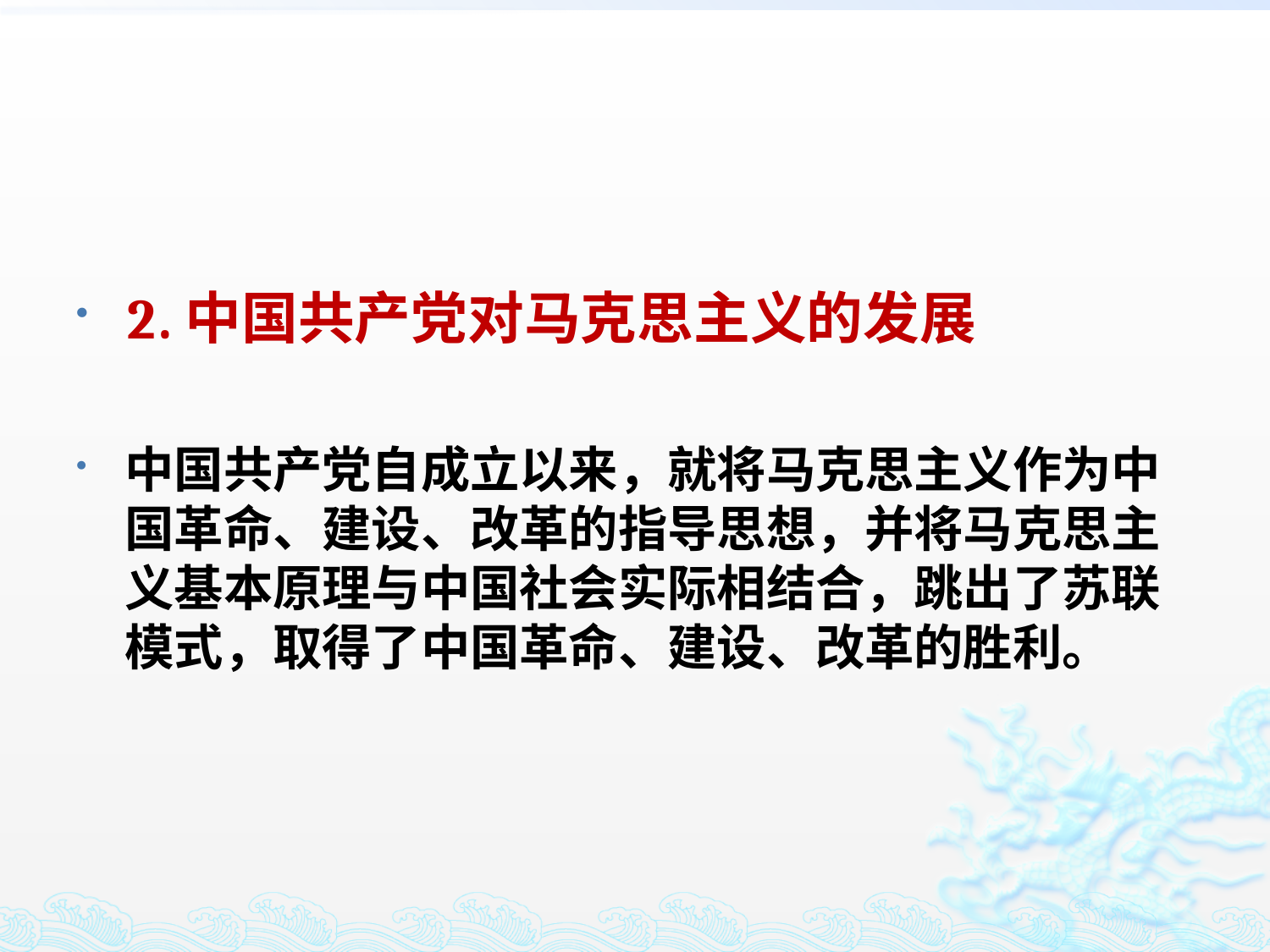

#
2.中国共产党对马克思主义的发展

中国共产党自成立以来，就将马克思主义作为中国革命、建设、改革的指导思想，并将马克思主义基本原理与中国社会实际相结合，跳出了苏联模式，取得了中国革命、建设、改革的胜利。